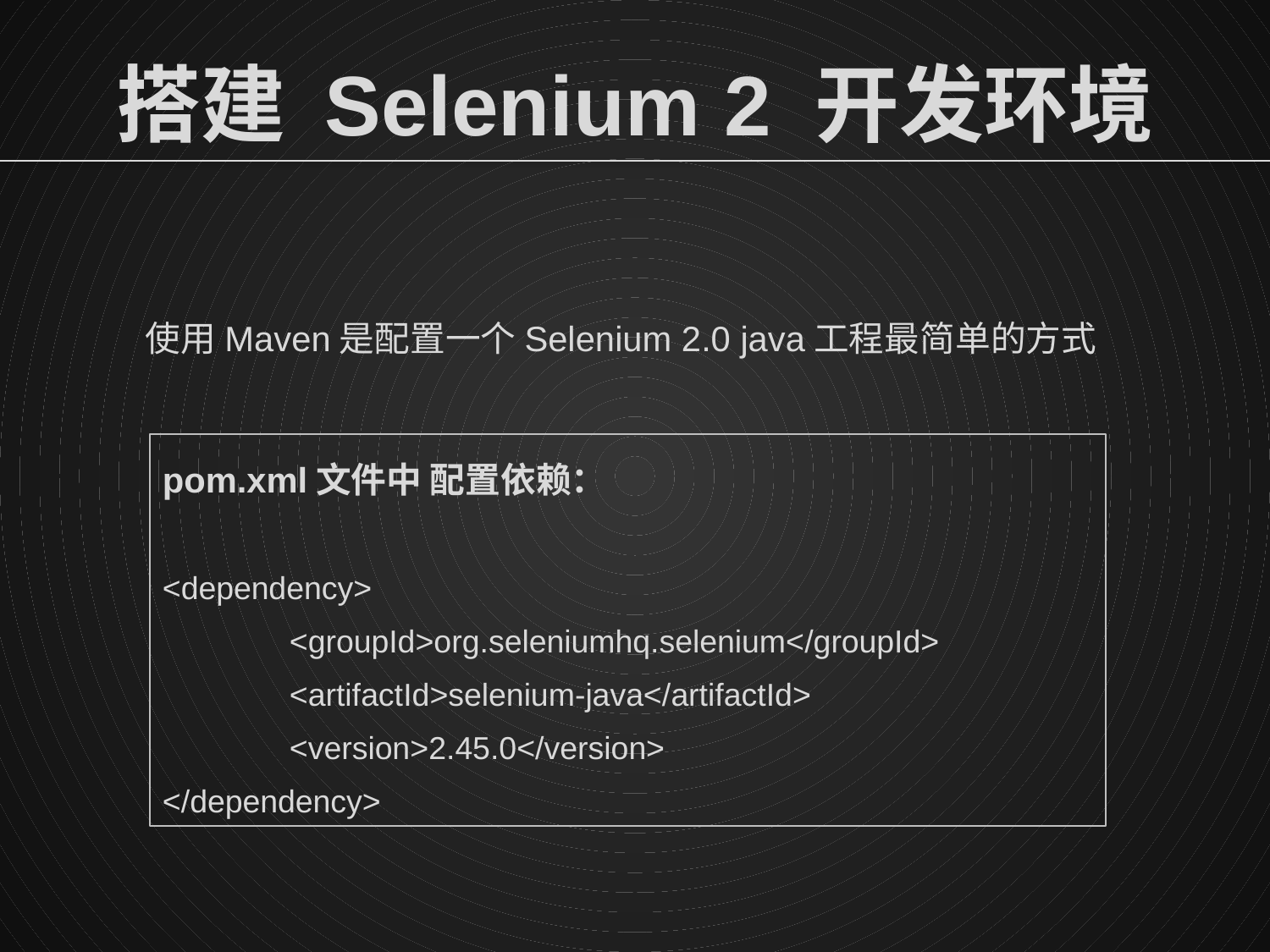

搭建 Selenium 2 开发环境
使用Maven是配置一个Selenium 2.0 java工程最简单的方式
pom.xml文件中 配置依赖：

<dependency>
	<groupId>org.seleniumhq.selenium</groupId>
	<artifactId>selenium-java</artifactId>
	<version>2.45.0</version>
</dependency>